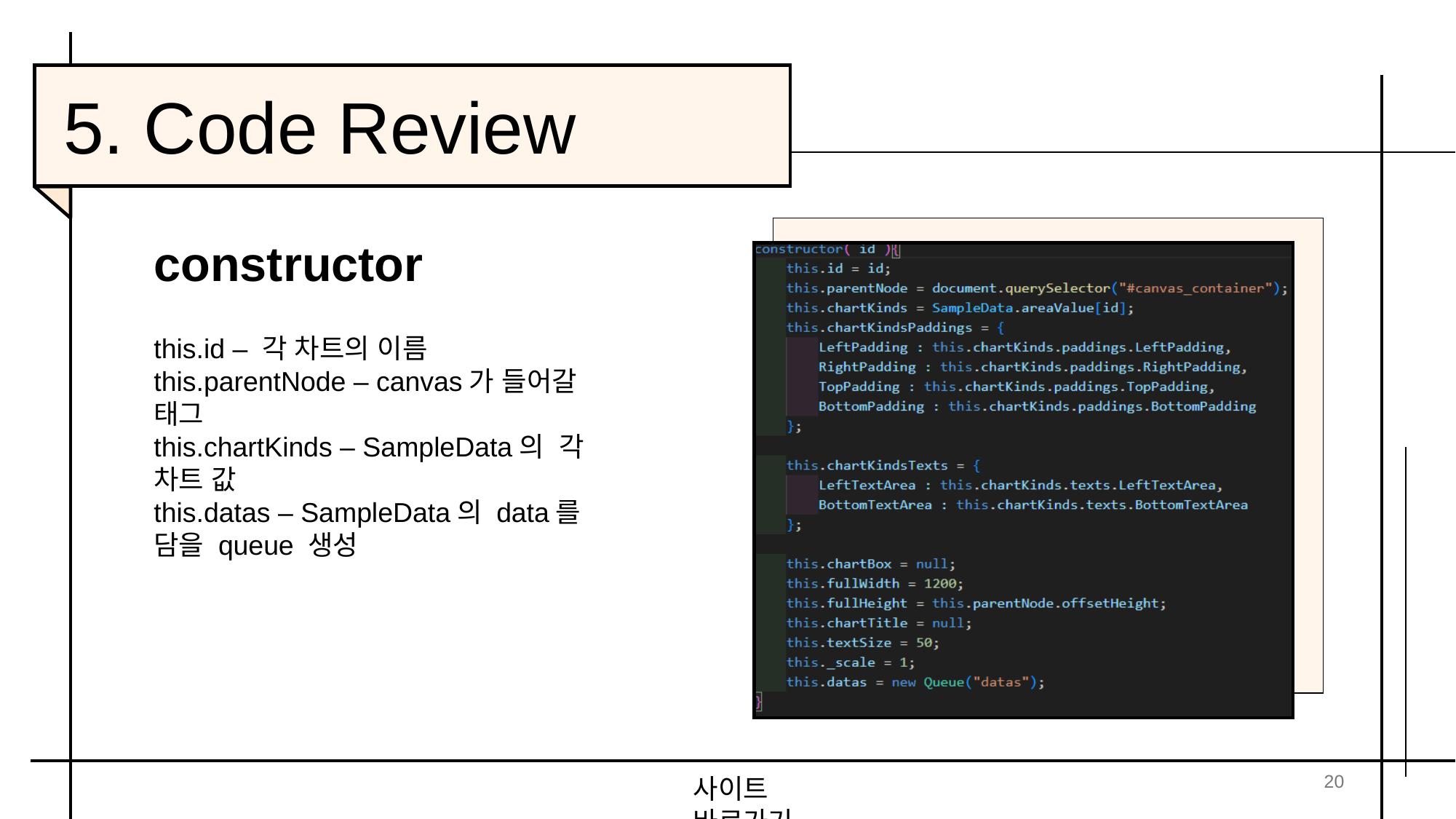

5. Code Review

constructor
this.id – 각 차트의 이름
this.parentNode – canvas가 들어갈 태그
this.chartKinds – SampleData의  각 차트 값
this.datas – SampleData의 data를 담을 queue 생성
20
사이트 바로가기